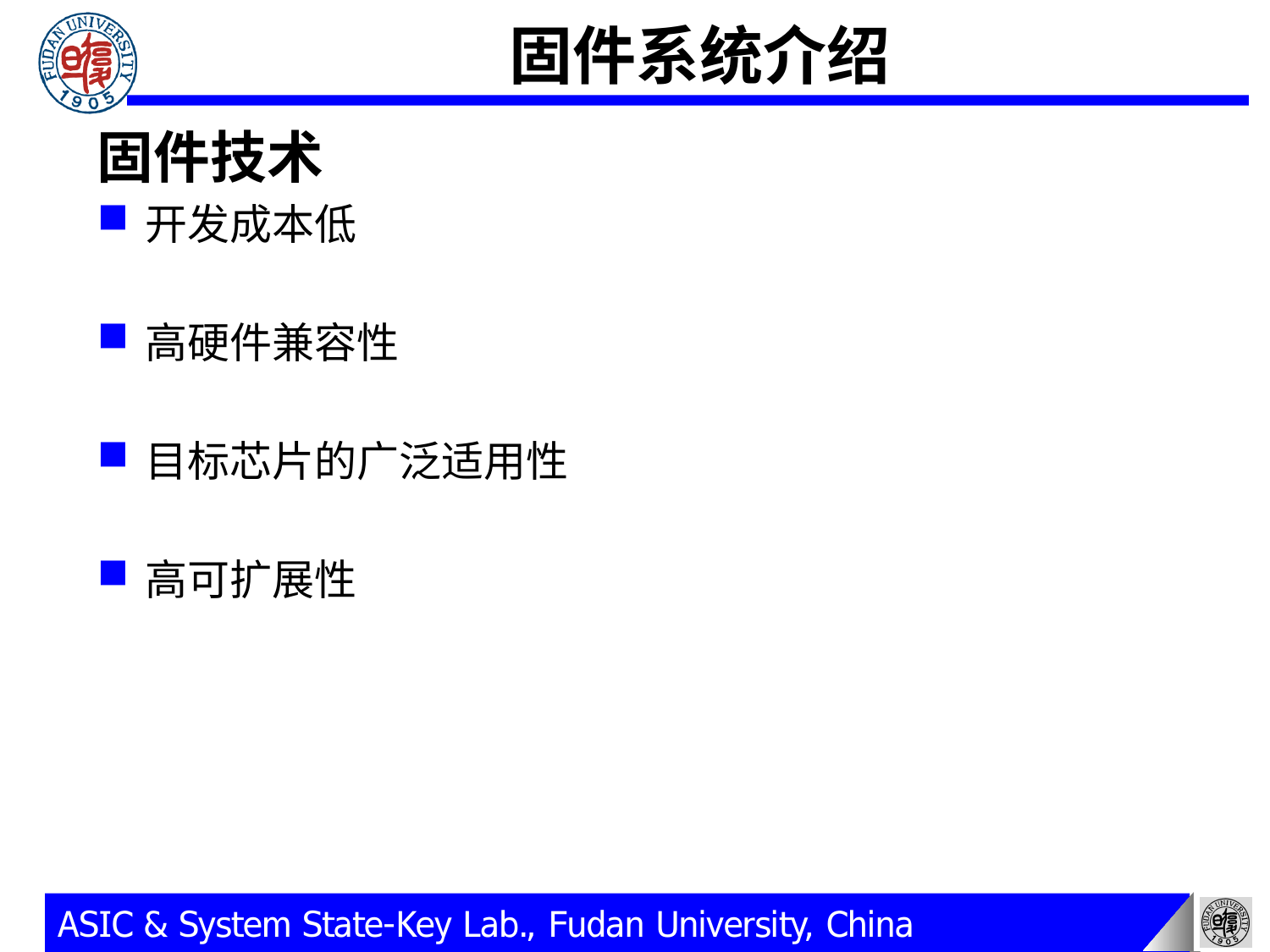

# 固件系统介绍
固件技术
开发成本低

高硬件兼容性

目标芯片的广泛适用性

高可扩展性